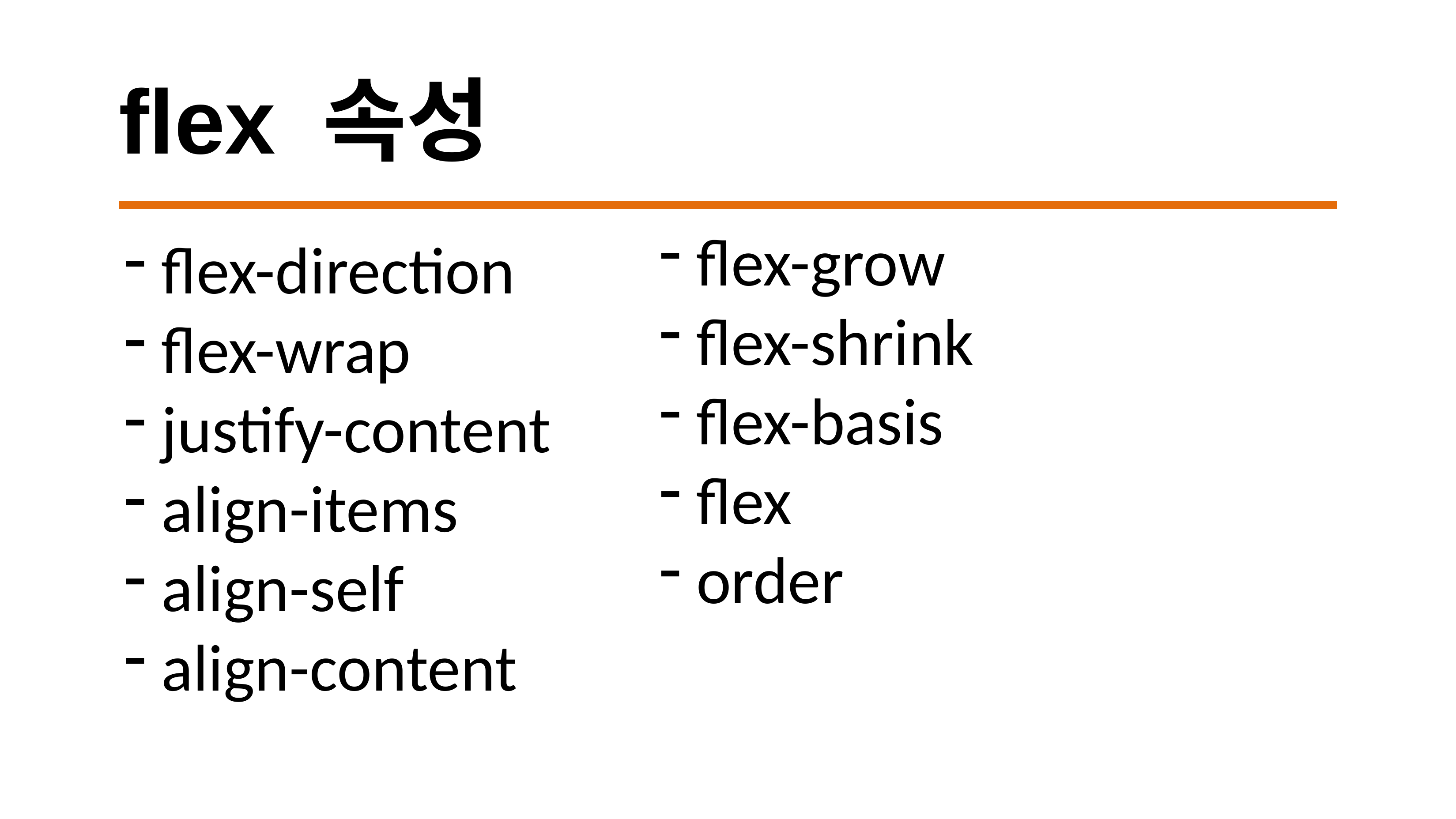

# flex 속성

 flex-grow
 flex-shrink
 flex-basis
 flex
 order
 flex-direction
 flex-wrap
 justify-content
 align-items
 align-self
 align-content